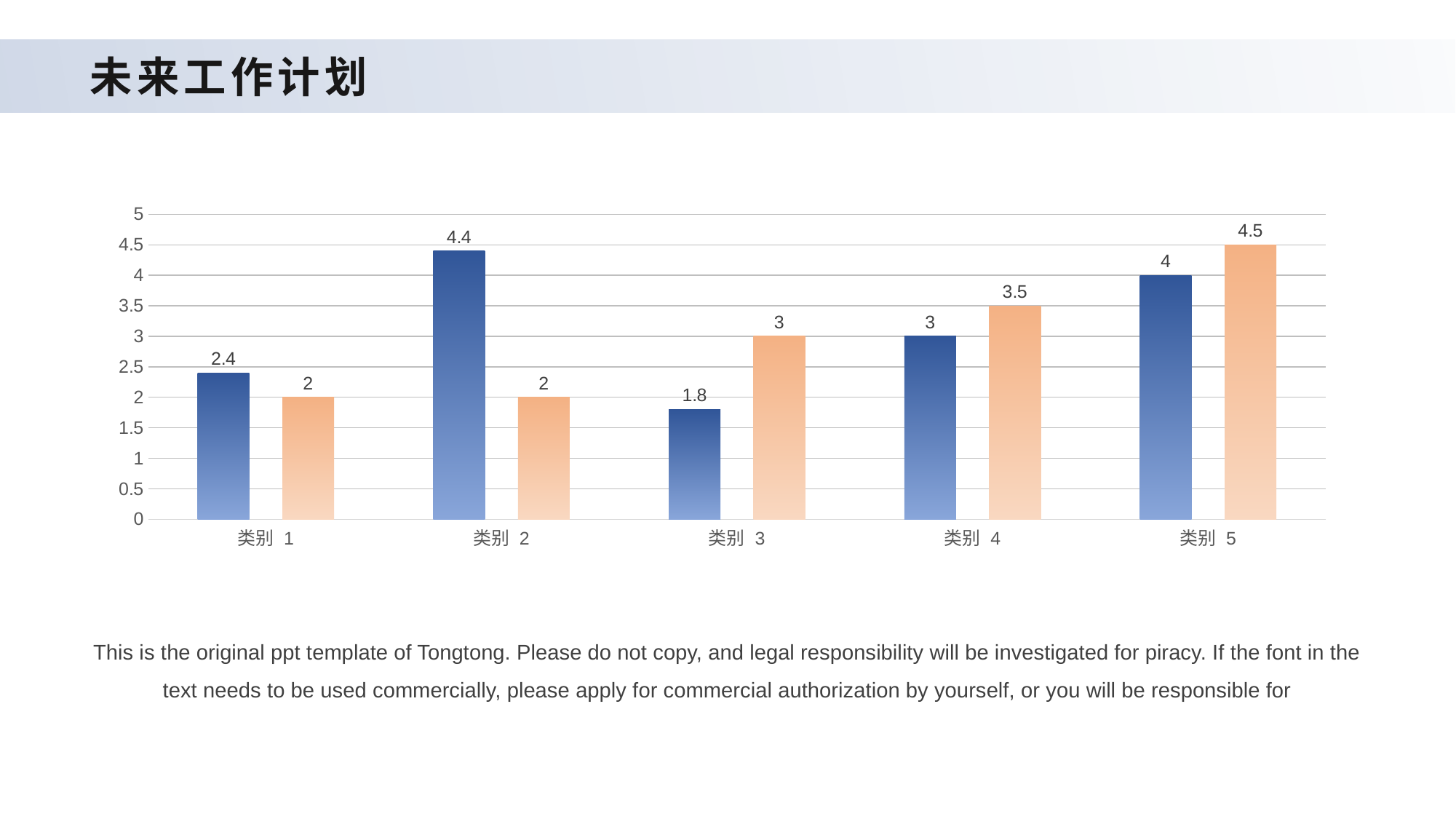

BBAAD9C20180234D78E509342D30B490A2B9B2081D3D2B70ADD98433B1092BA66B48B638116B6B0622592708C84631EC78F9212A41D06B111B5EC2463BBE24DE24F1F13DAF2766B7B4172CC760F24DF1AC31E1E57598618E48F78198ECB49CA8DB96259CDEB
# 未来工作计划

### Chart

| Category | 系列 2 | 系列 3 |
|---|---|---|
| 类别 1 | 2.4 | 2.0 |
| 类别 2 | 4.4 | 2.0 |
| 类别 3 | 1.8 | 3.0 |
| 类别 4 | 3.0 | 3.5 |
| 类别 5 | 4.0 | 4.5 |
This is the original ppt template of Tongtong. Please do not copy, and legal responsibility will be investigated for piracy. If the font in the text needs to be used commercially, please apply for commercial authorization by yourself, or you will be responsible for